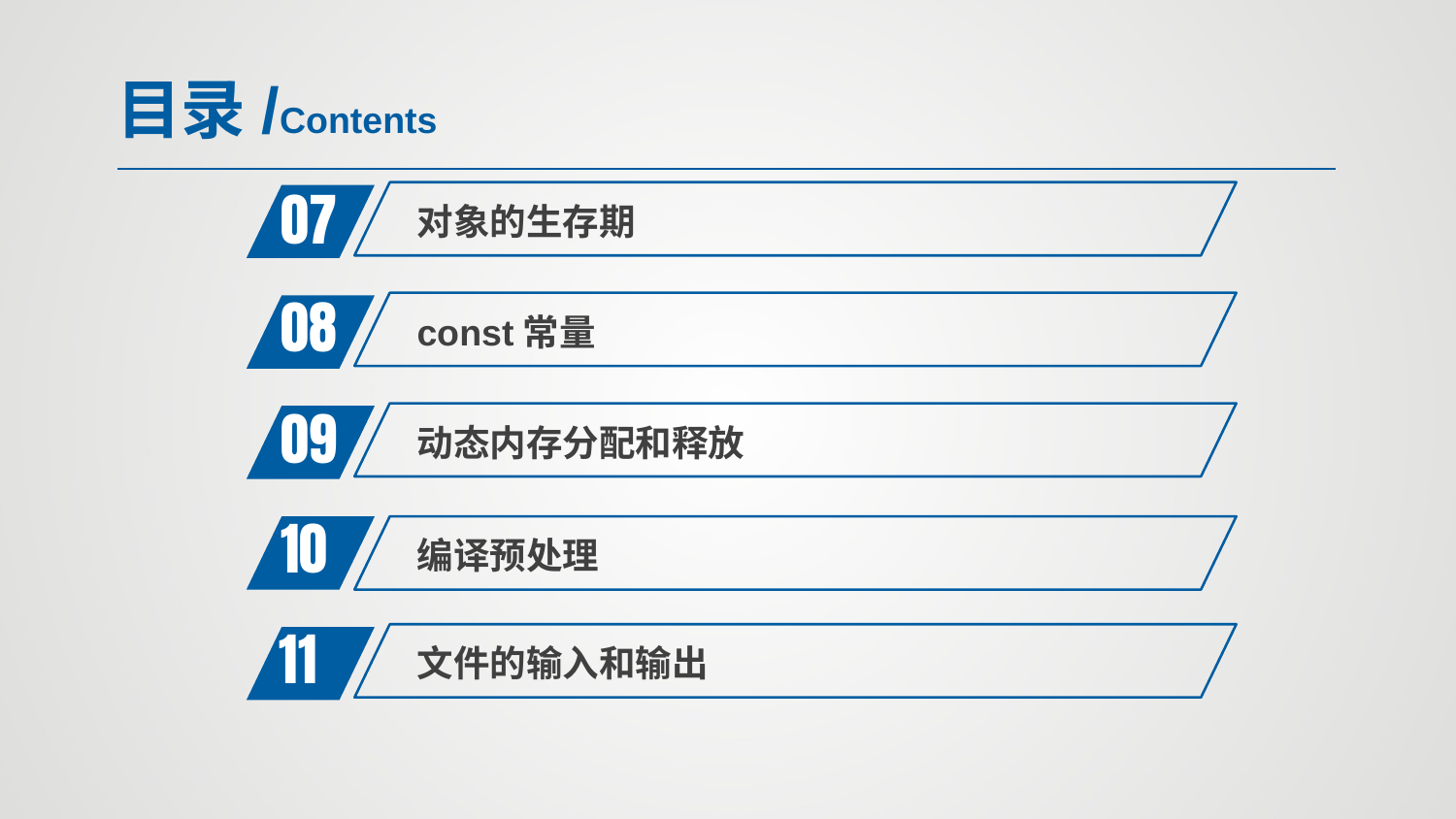

目录/Contents
07

对象的生存期
08

const常量
09

动态内存分配和释放
10

编译预处理
11

文件的输入和输出